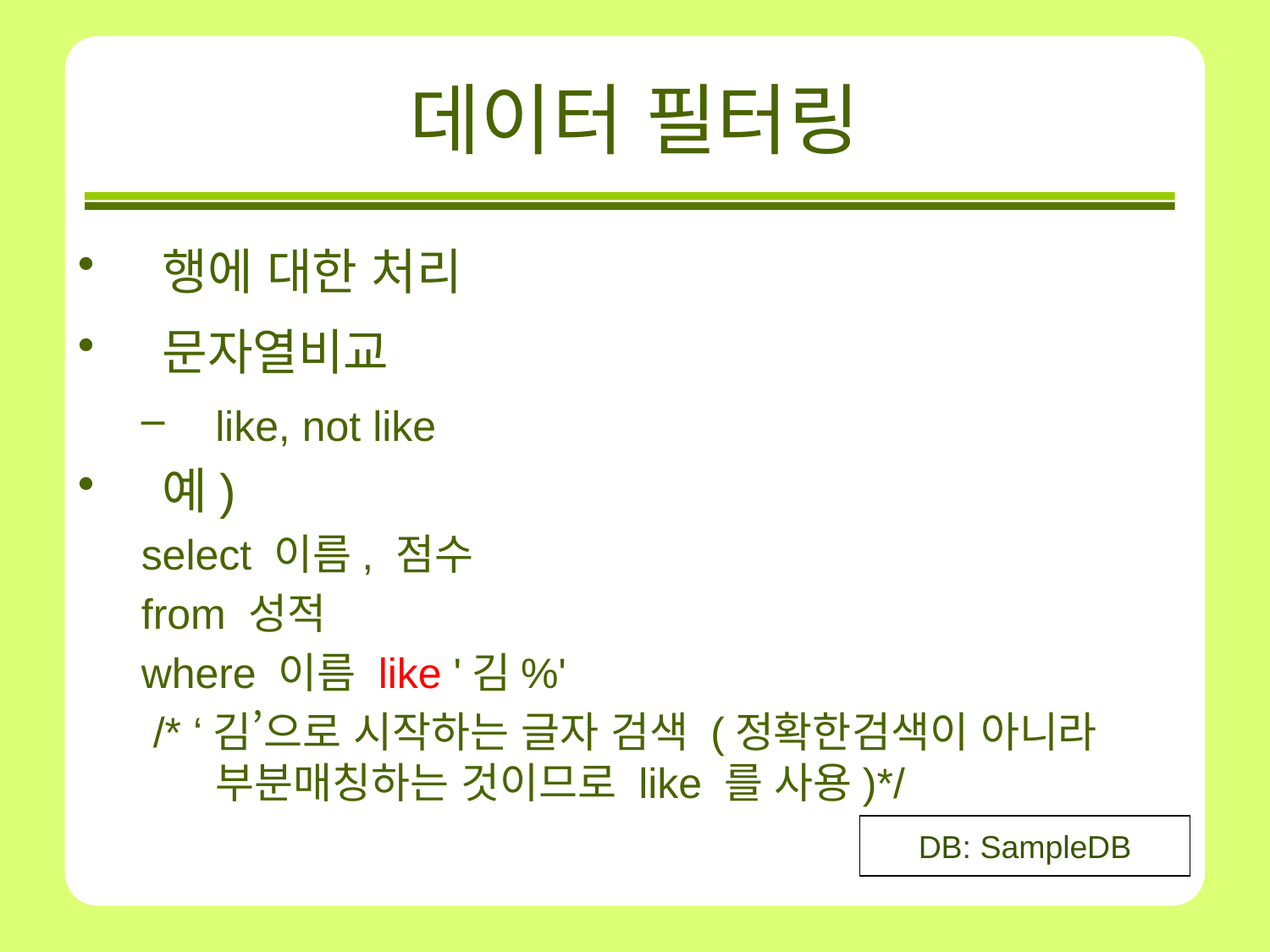

# 데이터 필터링
행에 대한 처리
문자열비교
like, not like
예)
select 이름, 점수
from 성적
where 이름 like '김%'
 /* ‘김’으로 시작하는 글자 검색 (정확한검색이 아니라 부분매칭하는 것이므로 like 를 사용)*/

DB: SampleDB